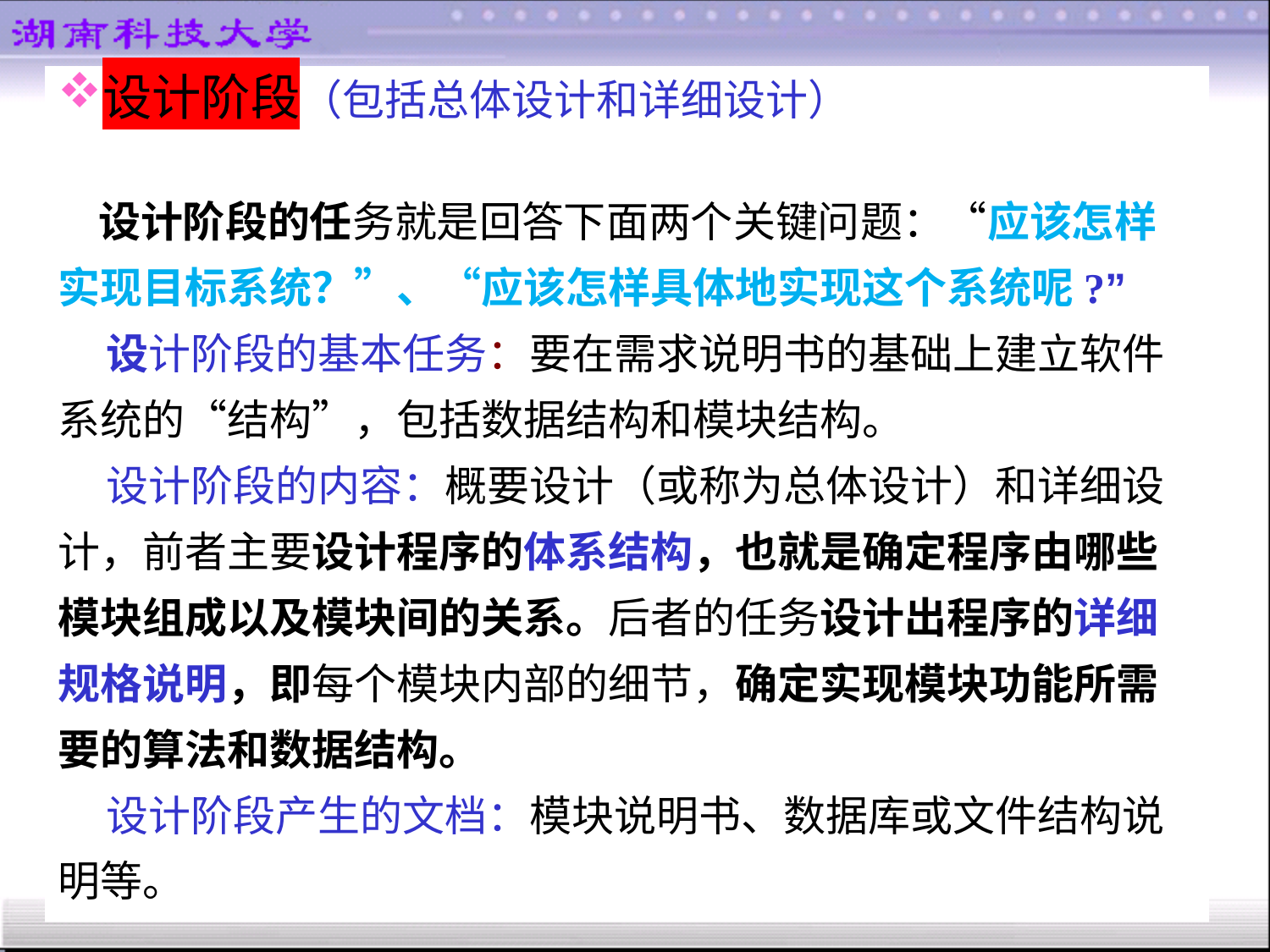

设计阶段（包括总体设计和详细设计）

    设计阶段的任务就是回答下面两个关键问题：“应该怎样实现目标系统？”、“应该怎样具体地实现这个系统呢?”
    设计阶段的基本任务：要在需求说明书的基础上建立软件系统的“结构”，包括数据结构和模块结构。
    设计阶段的内容：概要设计（或称为总体设计）和详细设计，前者主要设计程序的体系结构，也就是确定程序由哪些模块组成以及模块间的关系。后者的任务设计出程序的详细规格说明，即每个模块内部的细节，确定实现模块功能所需要的算法和数据结构。
    设计阶段产生的文档：模块说明书、数据库或文件结构说明等。